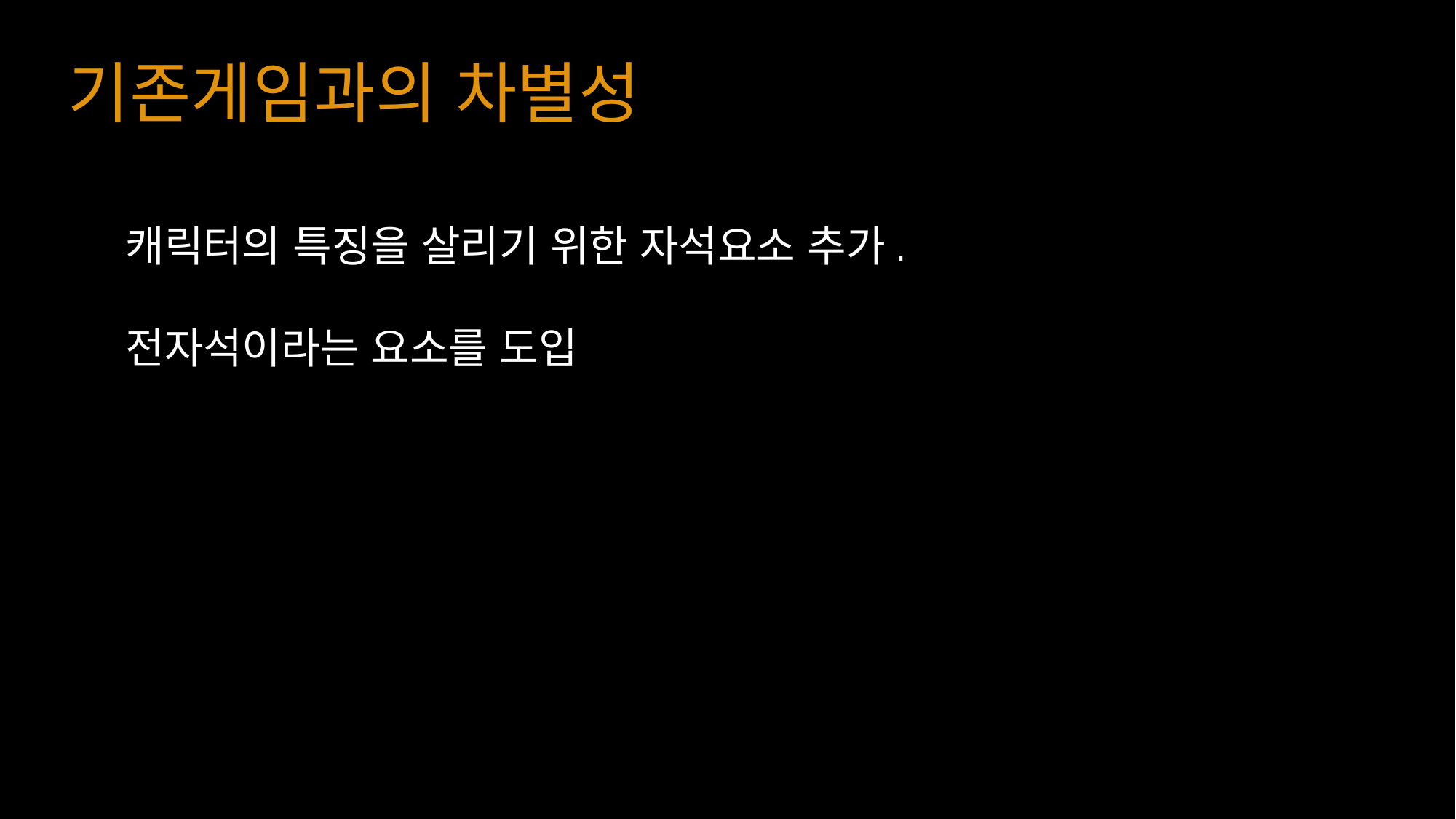

기존게임과의 차별성
캐릭터의 특징을 살리기 위한 자석요소 추가.

전자석이라는 요소를 도입